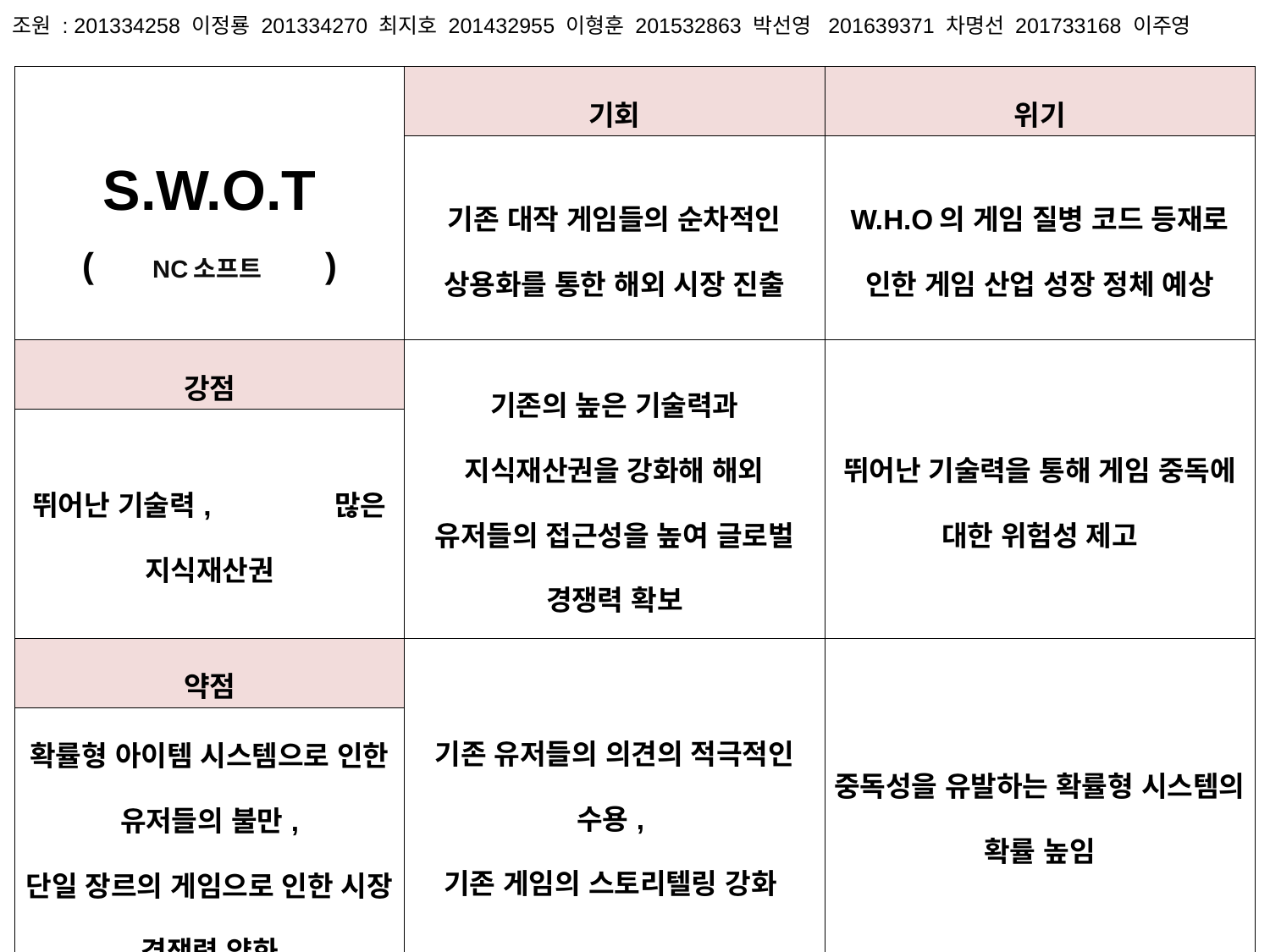

조원 : 201334258 이정룡 201334270 최지호 201432955 이형훈 201532863 박선영  201639371 차명선 201733168 이주영
| S.W.O.T ( NC소프트 ) | 기회 | 위기 |
| --- | --- | --- |
|  | 기존 대작 게임들의 순차적인 상용화를 통한 해외 시장 진출 | W.H.O의 게임 질병 코드 등재로 인한 게임 산업 성장 정체 예상 |
| 강점 | 기존의 높은 기술력과 지식재산권을 강화해 해외 유저들의 접근성을 높여 글로벌 경쟁력 확보 | 뛰어난 기술력을 통해 게임 중독에 대한 위험성 제고 |
| 뛰어난 기술력, 많은 지식재산권 |  |  |
| 약점 | 기존 유저들의 의견의 적극적인 수용, 기존 게임의 스토리텔링 강화 | 중독성을 유발하는 확률형 시스템의 확률 높임 |
| 확률형 아이템 시스템으로 인한 유저들의 불만, 단일 장르의 게임으로 인한 시장 경쟁력 약화 |  |  |